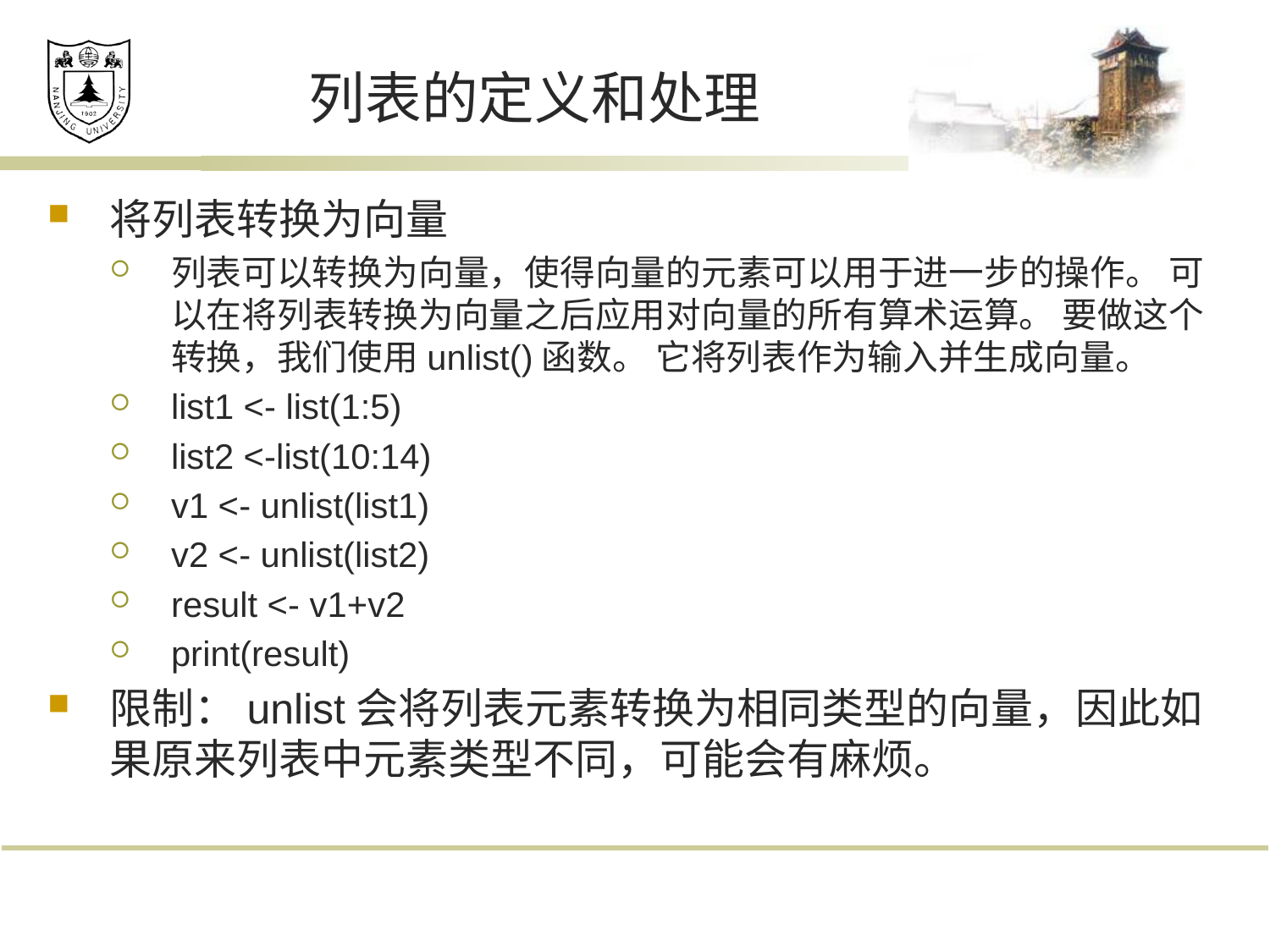

# 列表的定义和处理
将列表转换为向量
列表可以转换为向量，使得向量的元素可以用于进一步的操作。 可以在将列表转换为向量之后应用对向量的所有算术运算。 要做这个转换，我们使用unlist()函数。 它将列表作为输入并生成向量。
list1 <- list(1:5)
list2 <-list(10:14)
v1 <- unlist(list1)
v2 <- unlist(list2)
result <- v1+v2
print(result)
限制：unlist会将列表元素转换为相同类型的向量，因此如果原来列表中元素类型不同，可能会有麻烦。